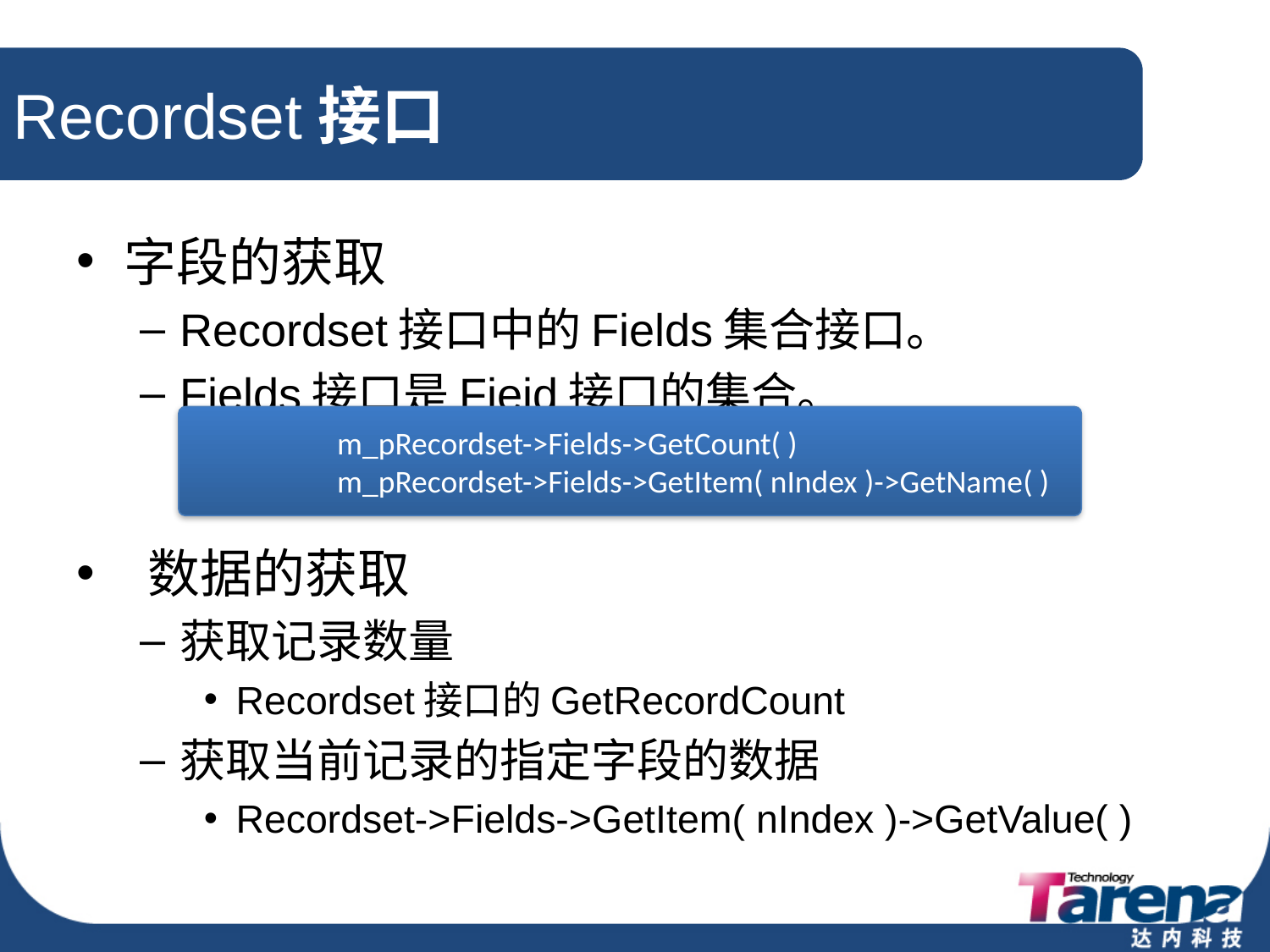

# Recordset接口
字段的获取
Recordset接口中的Fields集合接口。
Fields接口是Fieid接口的集合。

 数据的获取
获取记录数量
Recordset接口的GetRecordCount
获取当前记录的指定字段的数据
Recordset->Fields->GetItem( nIndex )->GetValue( )
m_pRecordset->Fields->GetCount( )
m_pRecordset->Fields->GetItem( nIndex )->GetName( )